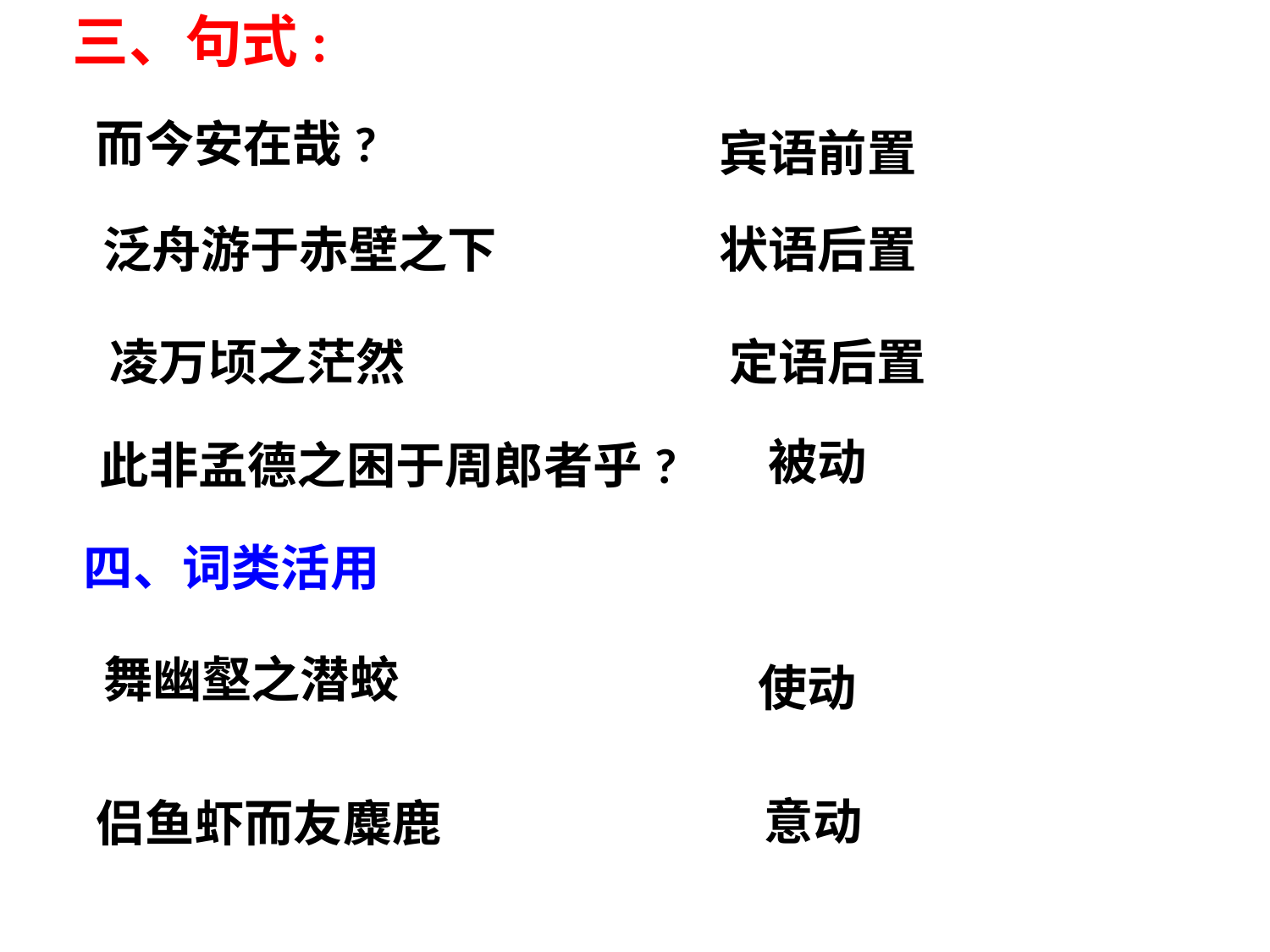

三、句式:
而今安在哉?
宾语前置
泛舟游于赤壁之下
状语后置
凌万顷之茫然
定语后置
被动
此非孟德之困于周郎者乎?
四、词类活用
舞幽壑之潜蛟
使动
意动
侣鱼虾而友麋鹿